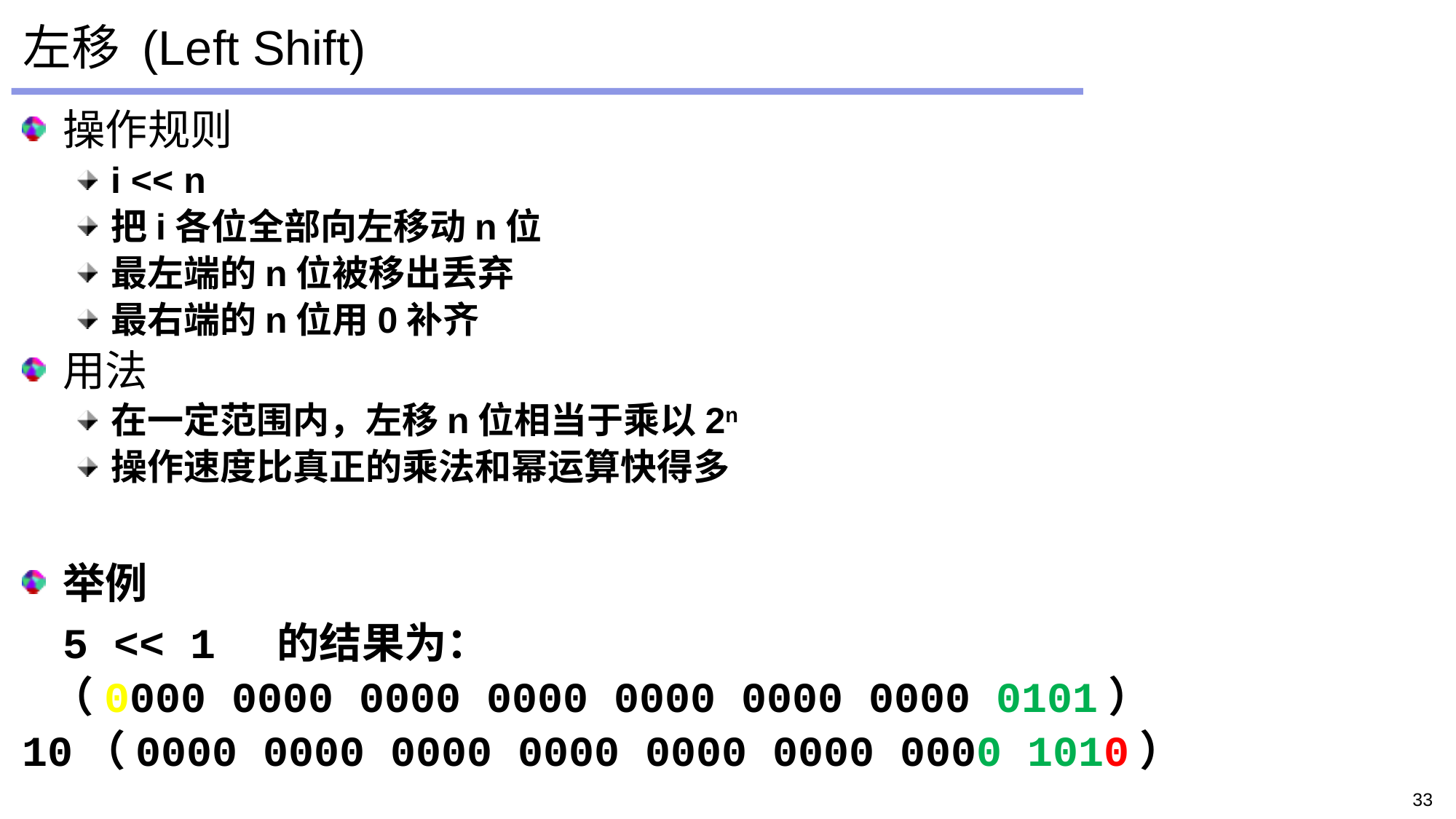

# 左移 (Left Shift)
操作规则
i << n
把i各位全部向左移动n位
最左端的n位被移出丢弃
最右端的n位用0补齐
用法
在一定范围内，左移n位相当于乘以2n
操作速度比真正的乘法和幂运算快得多

举例
	5 << 1  的结果为：
  （0000 0000 0000 0000 0000 0000 0000 0101）
10（0000 0000 0000 0000 0000 0000 0000 1010）

33